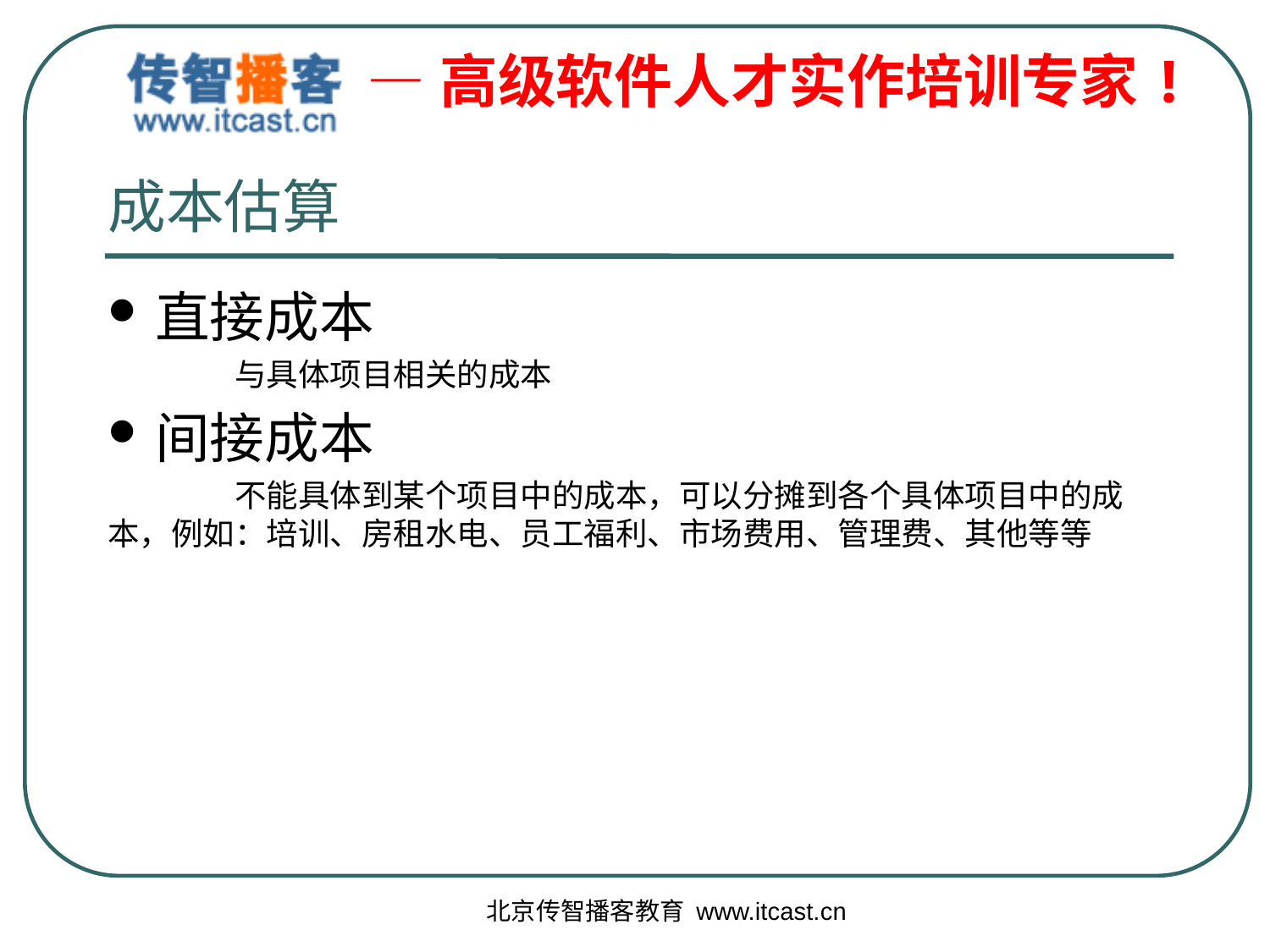

# 成本估算
直接成本
	与具体项目相关的成本
间接成本
	不能具体到某个项目中的成本，可以分摊到各个具体项目中的成本，例如：培训、房租水电、员工福利、市场费用、管理费、其他等等

北京传智播客教育 www.itcast.cn